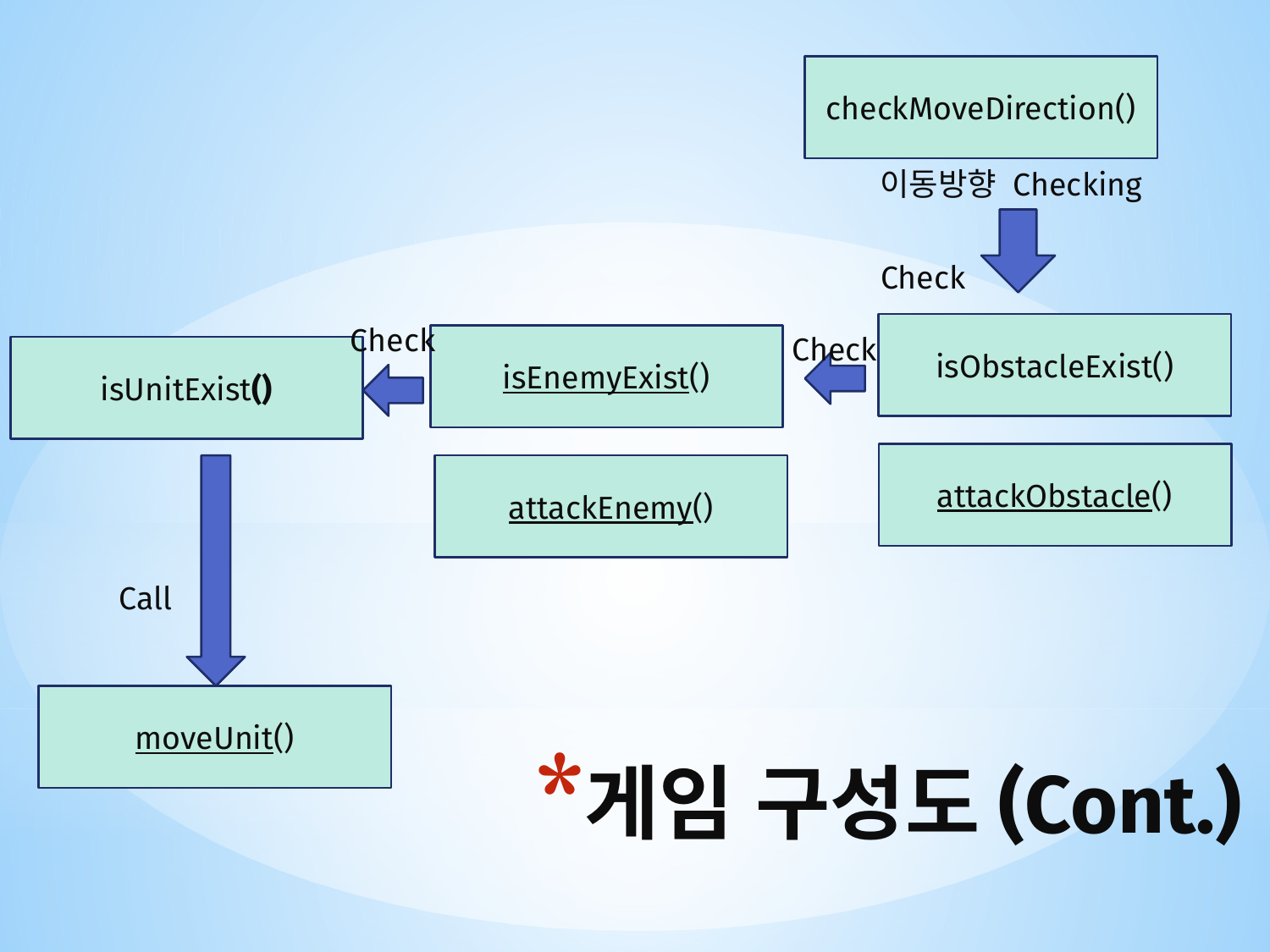

checkMoveDirection()
이동방향 Checking

Check
Check
isObstacleExist()
Check
isEnemyExist()
isUnitExist()

attackObstacle()

attackEnemy()
Call
moveUnit()
# 게임 구성도(Cont.)